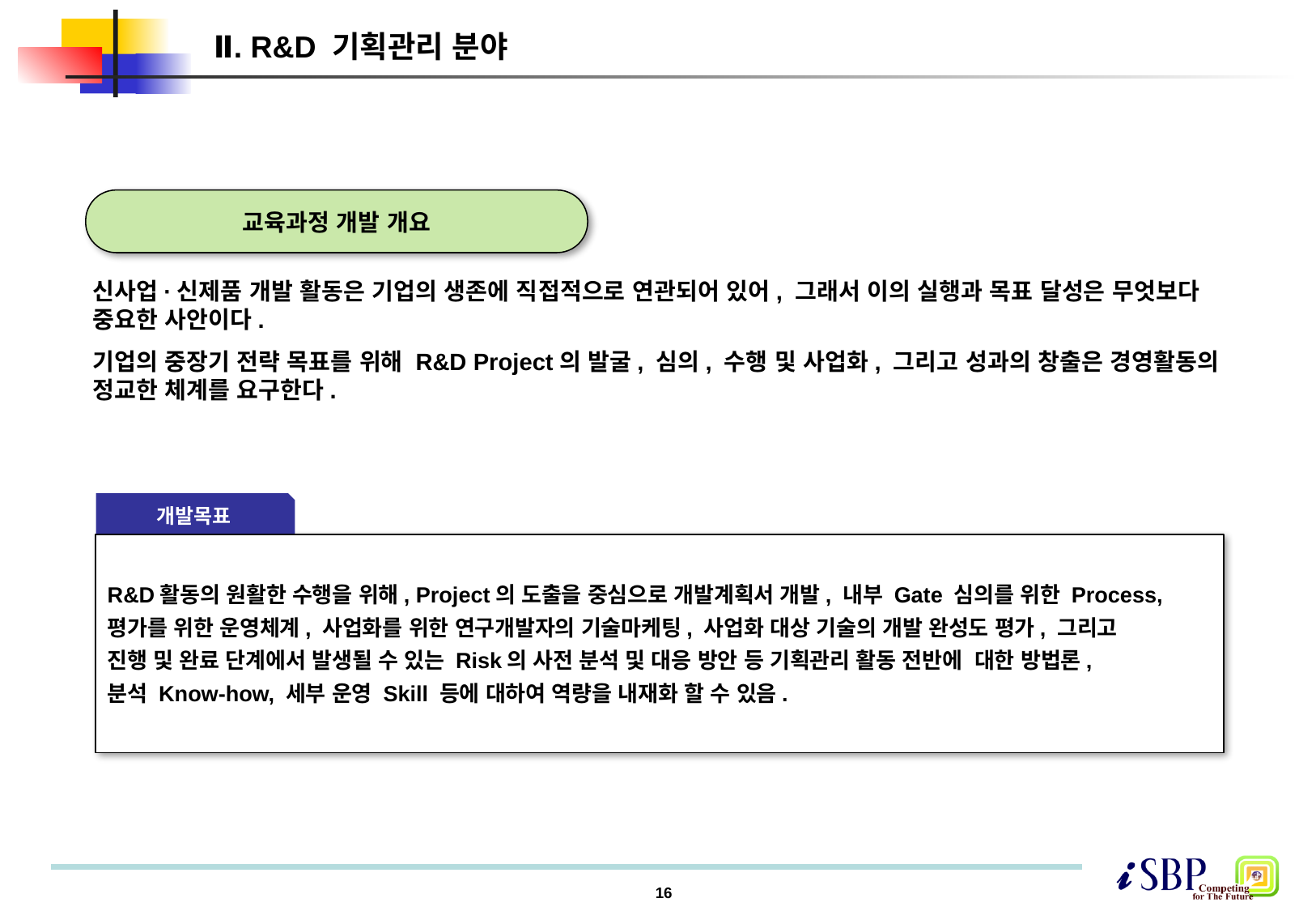

# Ⅱ. R&D 기획관리 분야
교육과정 개발 개요
신사업·신제품 개발 활동은 기업의 생존에 직접적으로 연관되어 있어, 그래서 이의 실행과 목표 달성은 무엇보다
중요한 사안이다.
기업의 중장기 전략 목표를 위해 R&D Project의 발굴, 심의, 수행 및 사업화, 그리고 성과의 창출은 경영활동의
정교한 체계를 요구한다.
개발목표
R&D활동의 원활한 수행을 위해, Project의 도출을 중심으로 개발계획서 개발, 내부 Gate 심의를 위한 Process,
평가를 위한 운영체계, 사업화를 위한 연구개발자의 기술마케팅, 사업화 대상 기술의 개발 완성도 평가, 그리고
진행 및 완료 단계에서 발생될 수 있는 Risk의 사전 분석 및 대응 방안 등 기획관리 활동 전반에  대한 방법론,
분석 Know-how, 세부 운영 Skill 등에 대하여 역량을 내재화 할 수 있음.
16